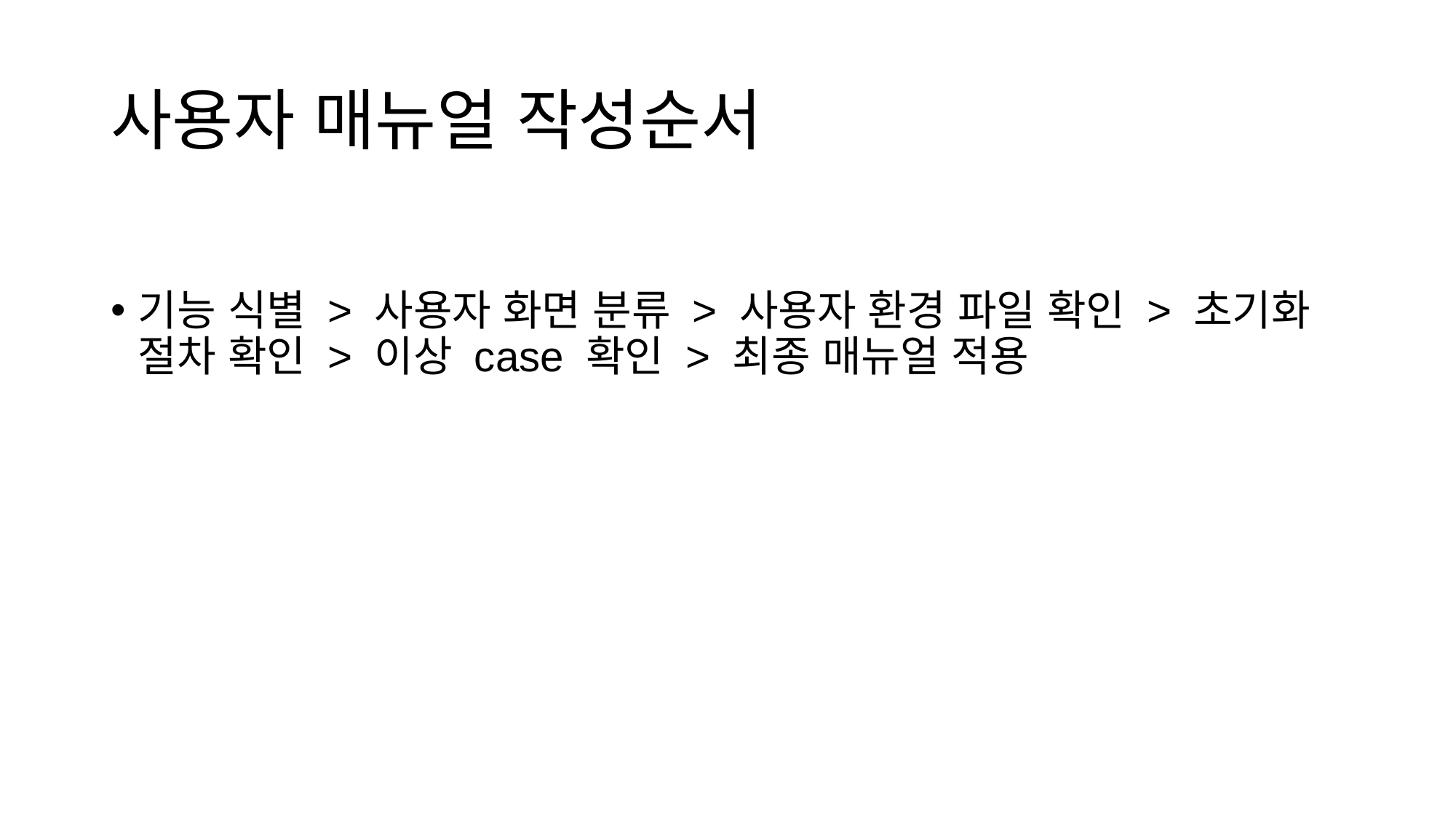

# 사용자 매뉴얼 작성순서

기능 식별 > 사용자 화면 분류 > 사용자 환경 파일 확인 > 초기화 절차 확인 > 이상 case 확인 > 최종 매뉴얼 적용